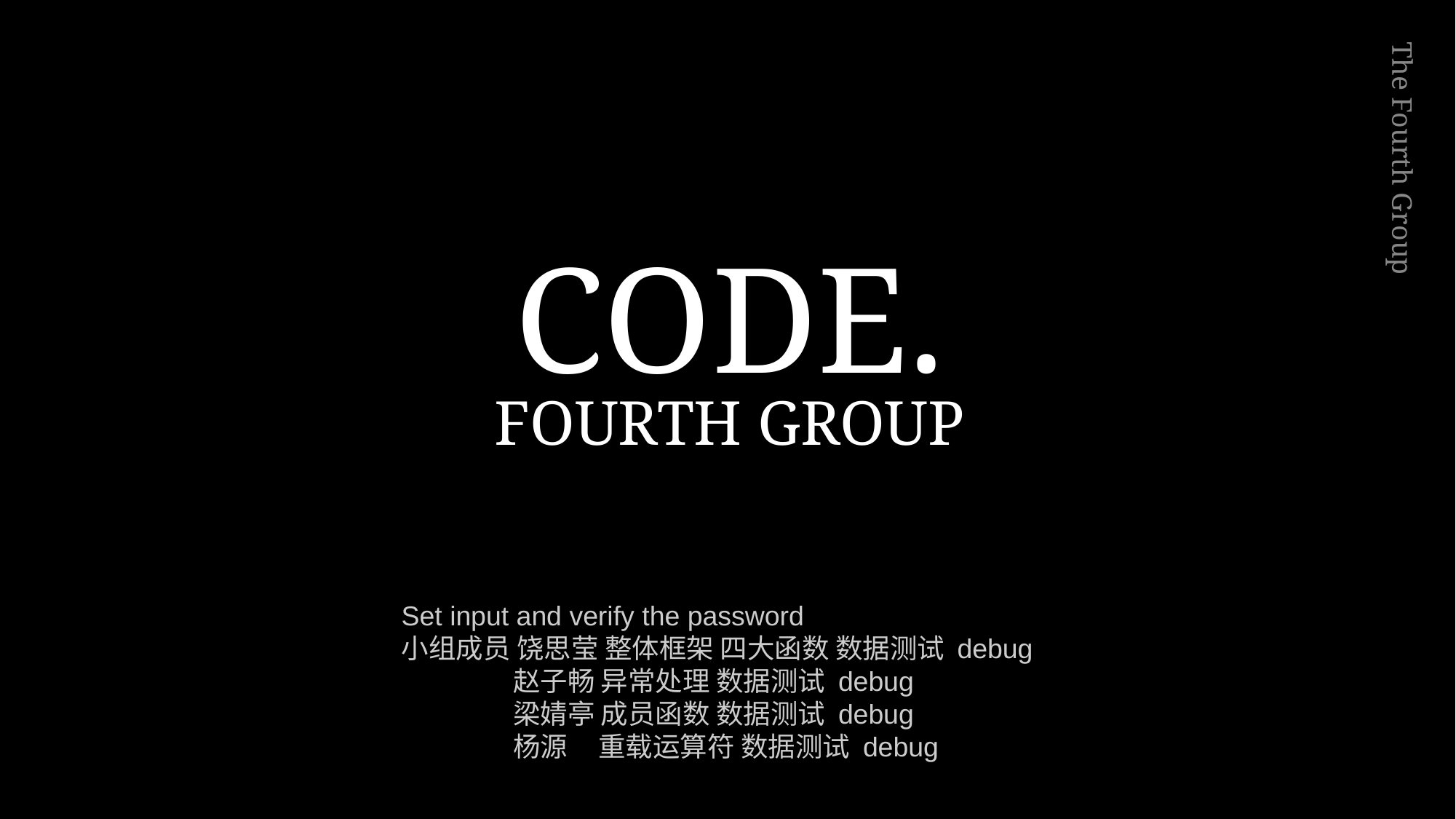

CODE.
The Fourth Group
 FOURTH GROUP
Set input and verify the password
小组成员 饶思莹 整体框架 四大函数 数据测试 debug
                 赵子畅 异常处理 数据测试 debug
                 梁婧亭 成员函数 数据测试 debug
                 杨源     重载运算符 数据测试 debug